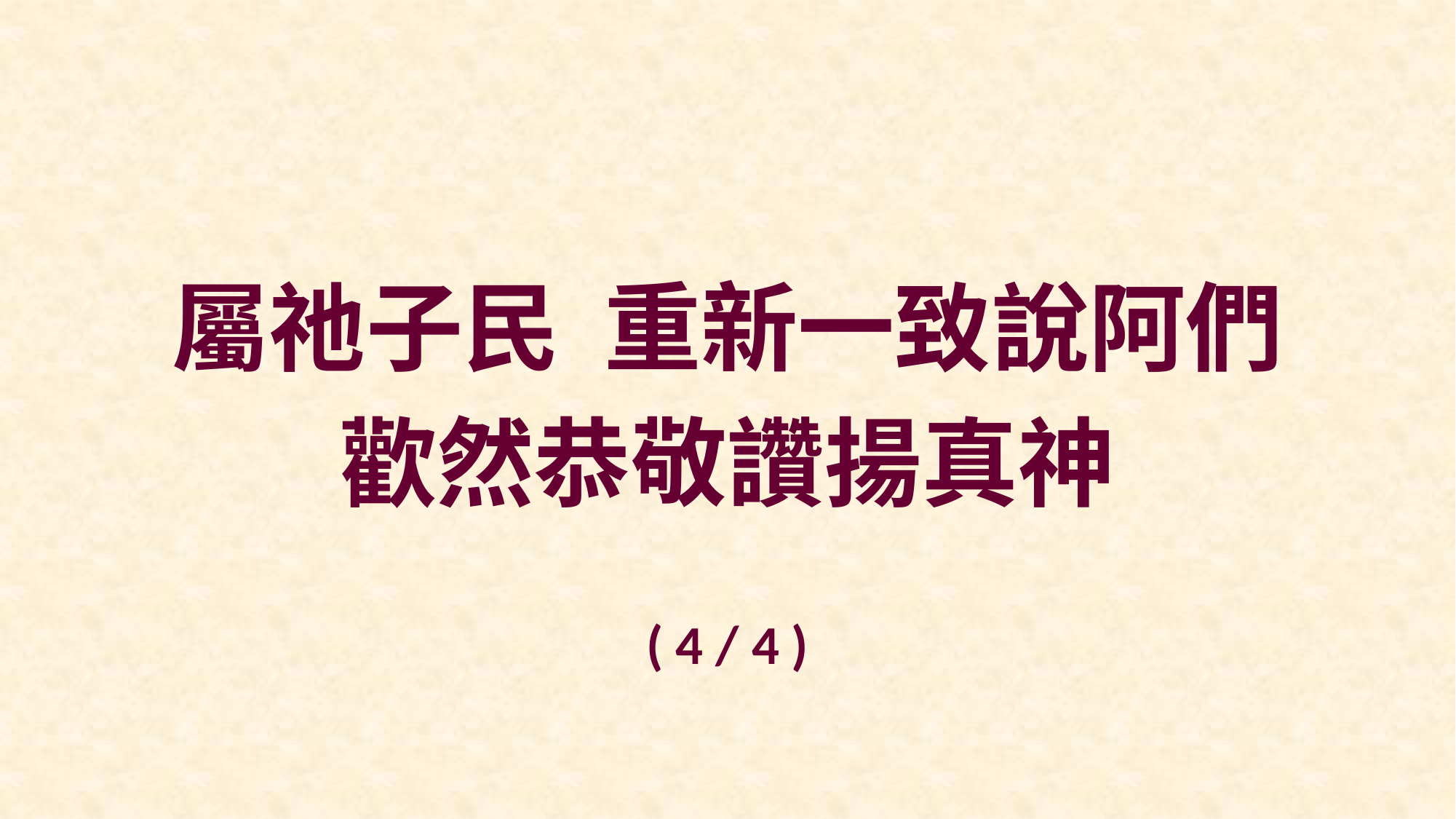

屬祂子民  重新一致說阿們
歡然恭敬讚揚真神
( 4 / 4 )